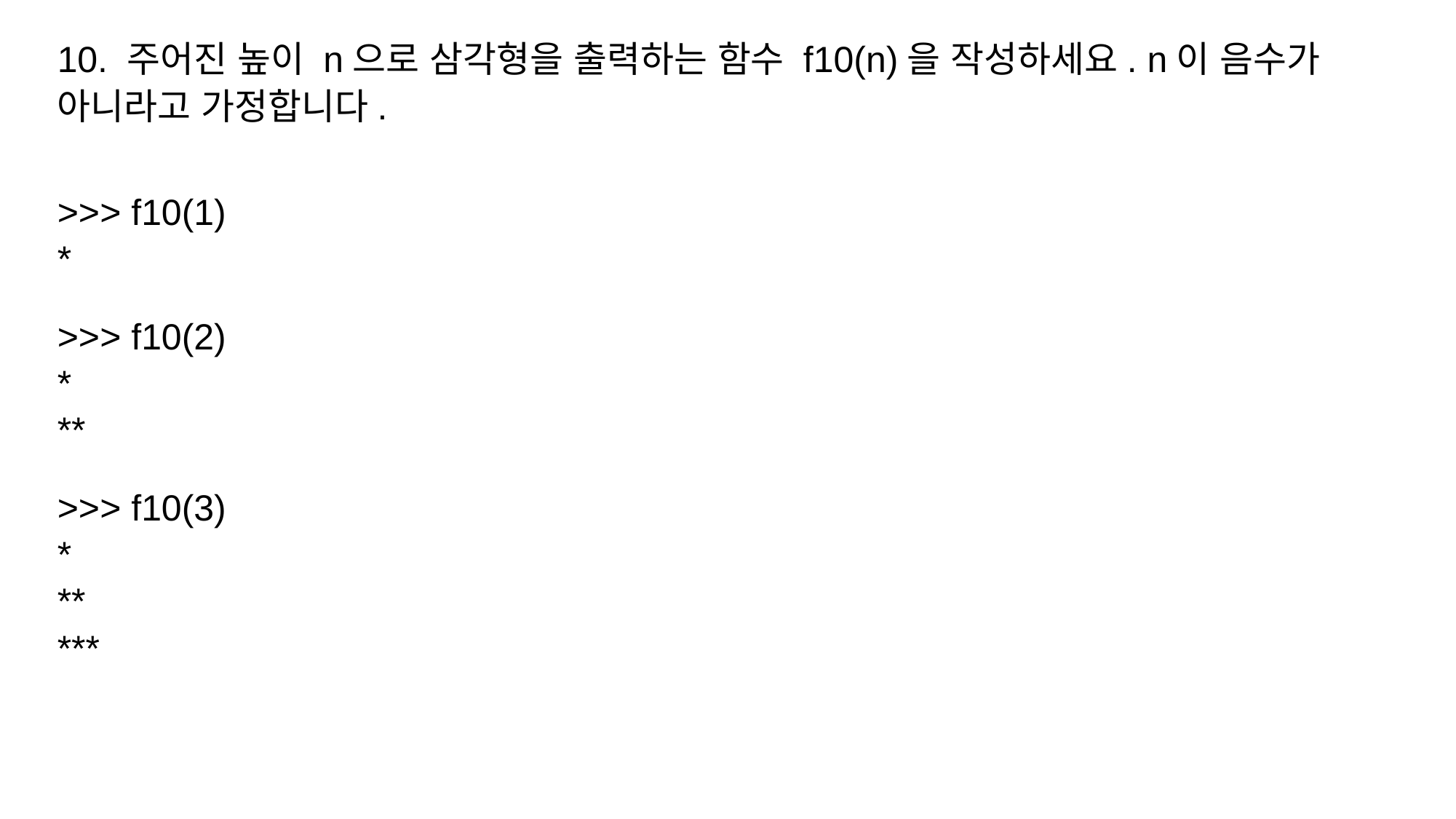

10. 주어진 높이 n으로 삼각형을 출력하는 함수 f10(n)을 작성하세요. n이 음수가 아니라고 가정합니다.

>>> f10(1)
*

>>> f10(2)
*
**

>>> f10(3)
*
**
***